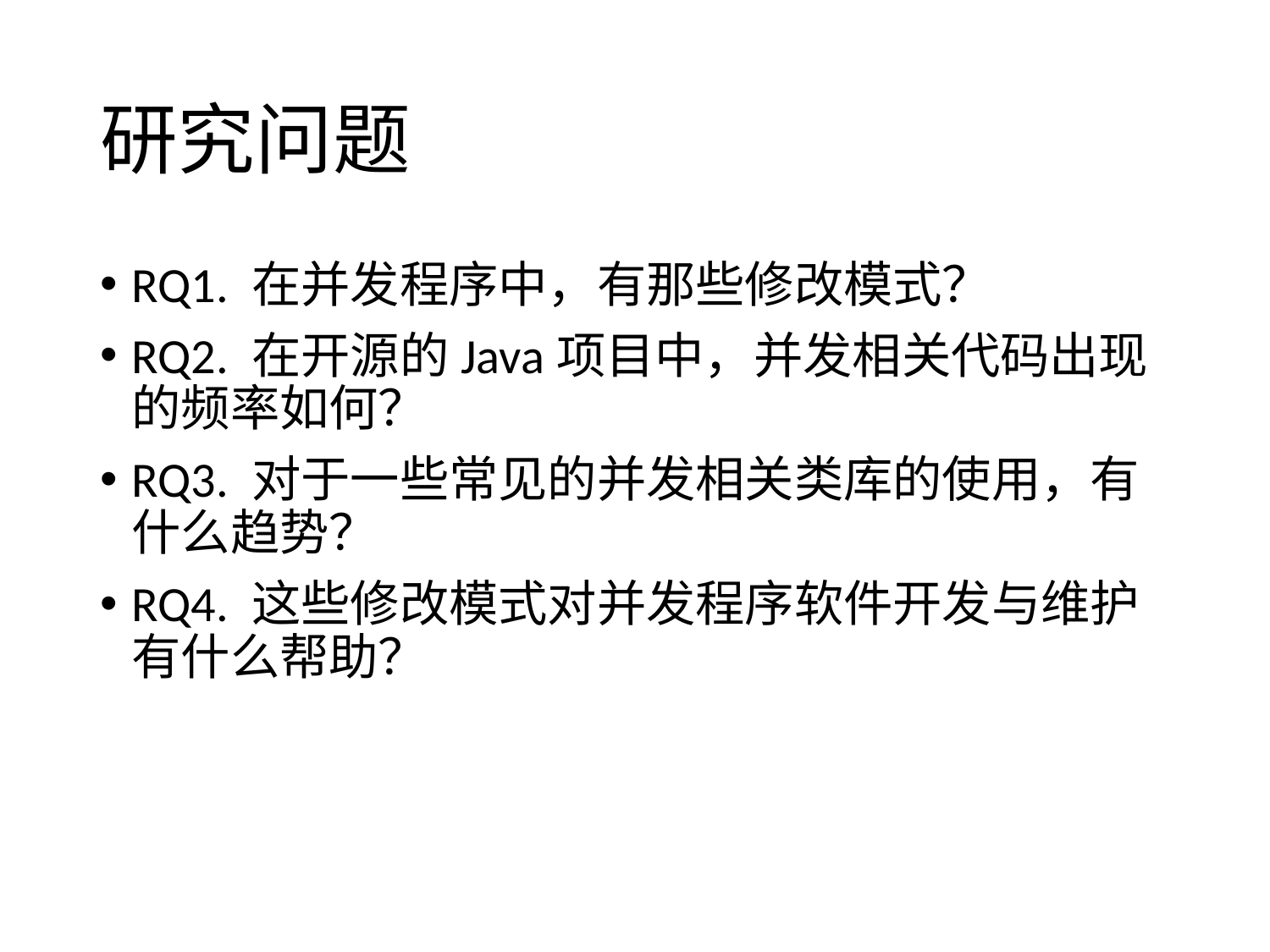

# 研究问题
RQ1. 在并发程序中，有那些修改模式？
RQ2. 在开源的Java项目中，并发相关代码出现的频率如何？
RQ3. 对于一些常见的并发相关类库的使用，有什么趋势？
RQ4. 这些修改模式对并发程序软件开发与维护有什么帮助？